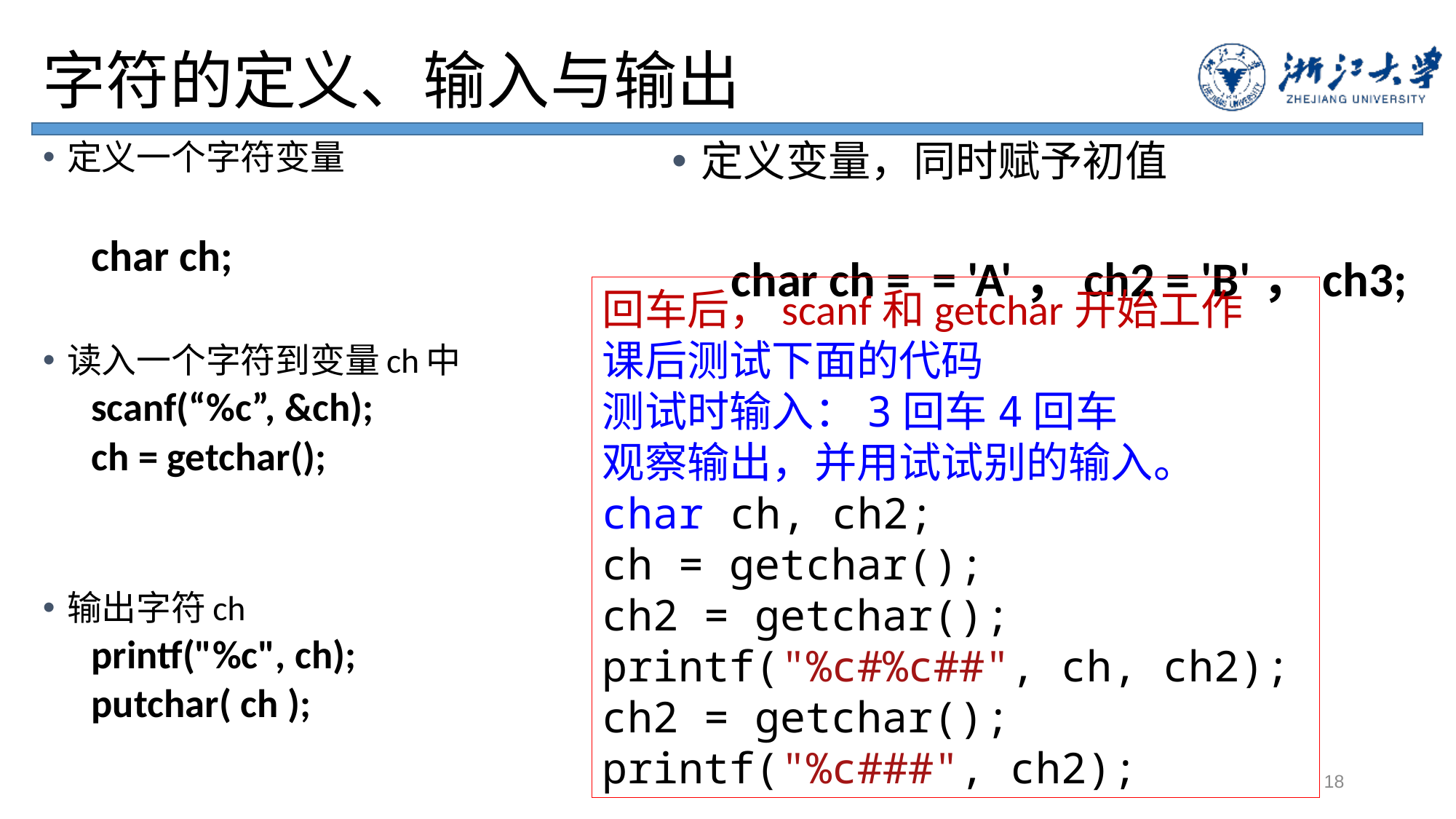

# 字符的定义、输入与输出
定义一个字符变量

char ch;

读入一个字符到变量ch中
scanf(“%c”, &ch);
ch = getchar();

输出字符ch
printf("%c", ch);
putchar( ch );

定义变量，同时赋予初值

char ch =  = 'A'，ch2 = 'B'，ch3;

回车后，scanf和getchar开始工作
课后测试下面的代码
测试时输入：3回车4回车
观察输出，并用试试别的输入。
char ch, ch2;
ch = getchar();
ch2 = getchar();
printf("%c#%c##", ch, ch2);
ch2 = getchar();
printf("%c###", ch2);
18